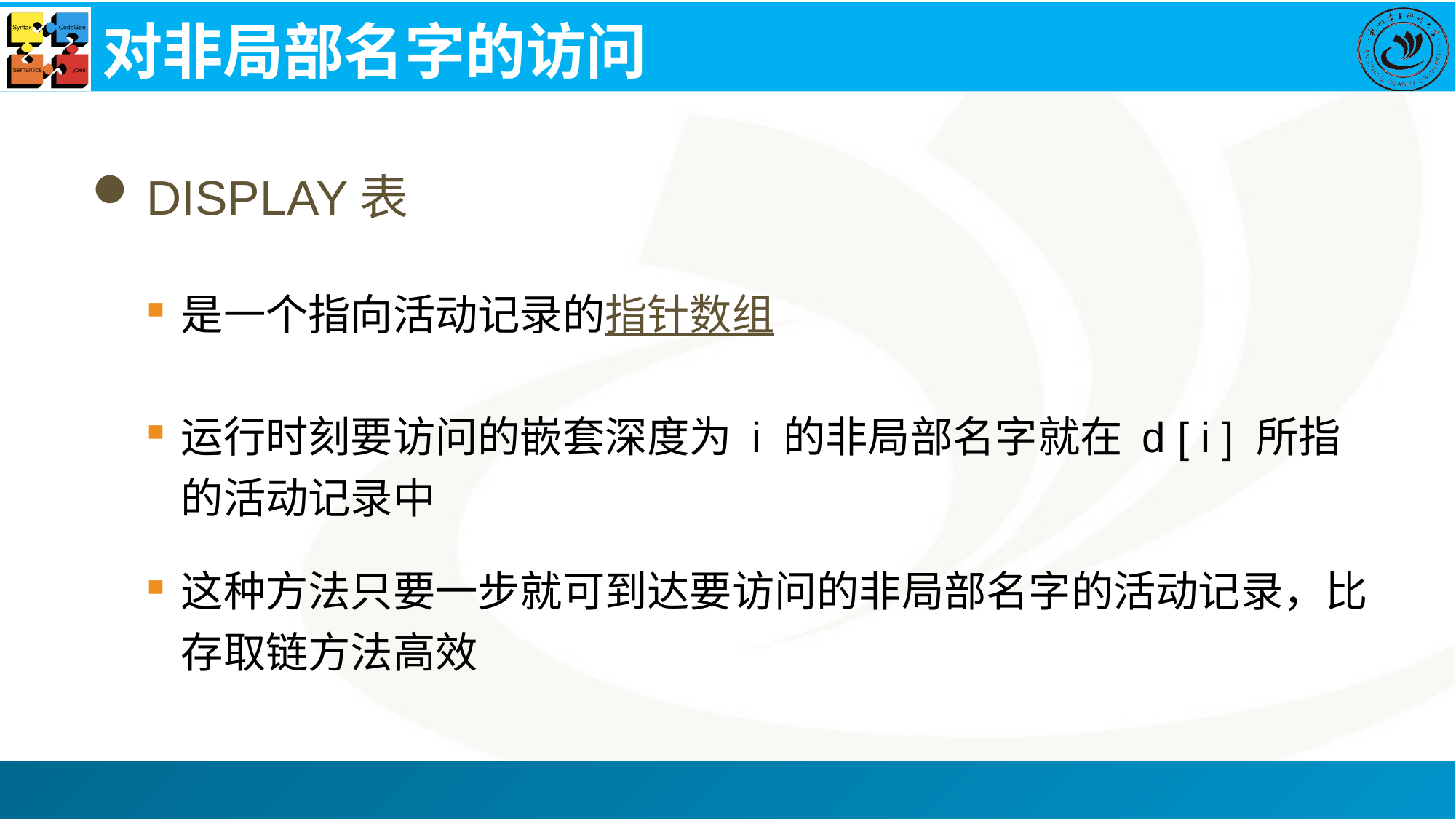

# 对非局部名字的访问
DISPLAY表
是一个指向活动记录的指针数组
运行时刻要访问的嵌套深度为 i 的非局部名字就在 d [ i ] 所指的活动记录中
这种方法只要一步就可到达要访问的非局部名字的活动记录，比存取链方法高效
59